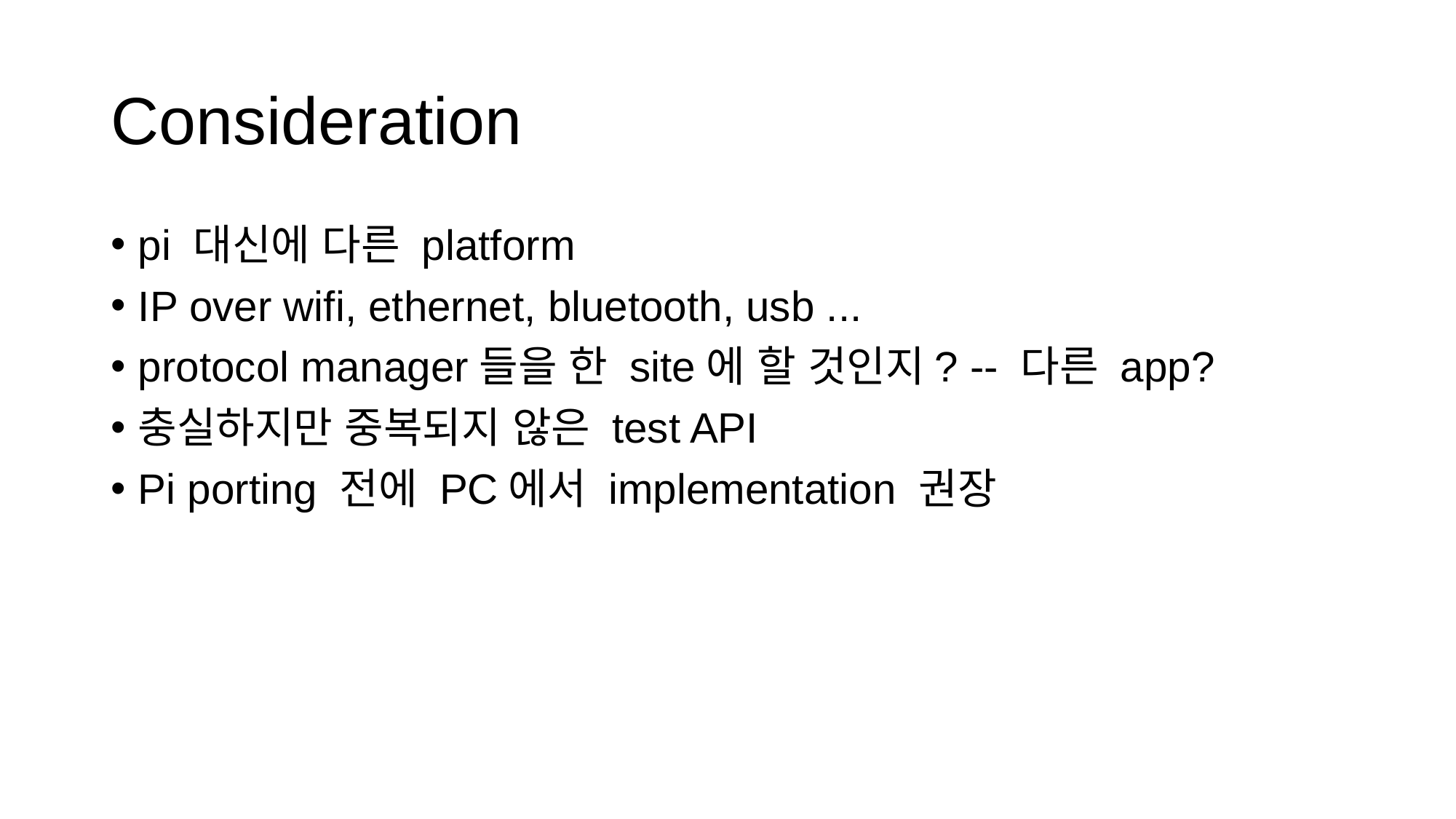

# Consideration
pi 대신에 다른 platform
IP over wifi, ethernet, bluetooth, usb ...
protocol manager들을 한 site에 할 것인지? -- 다른 app?
충실하지만 중복되지 않은 test API
Pi porting 전에 PC에서 implementation 권장